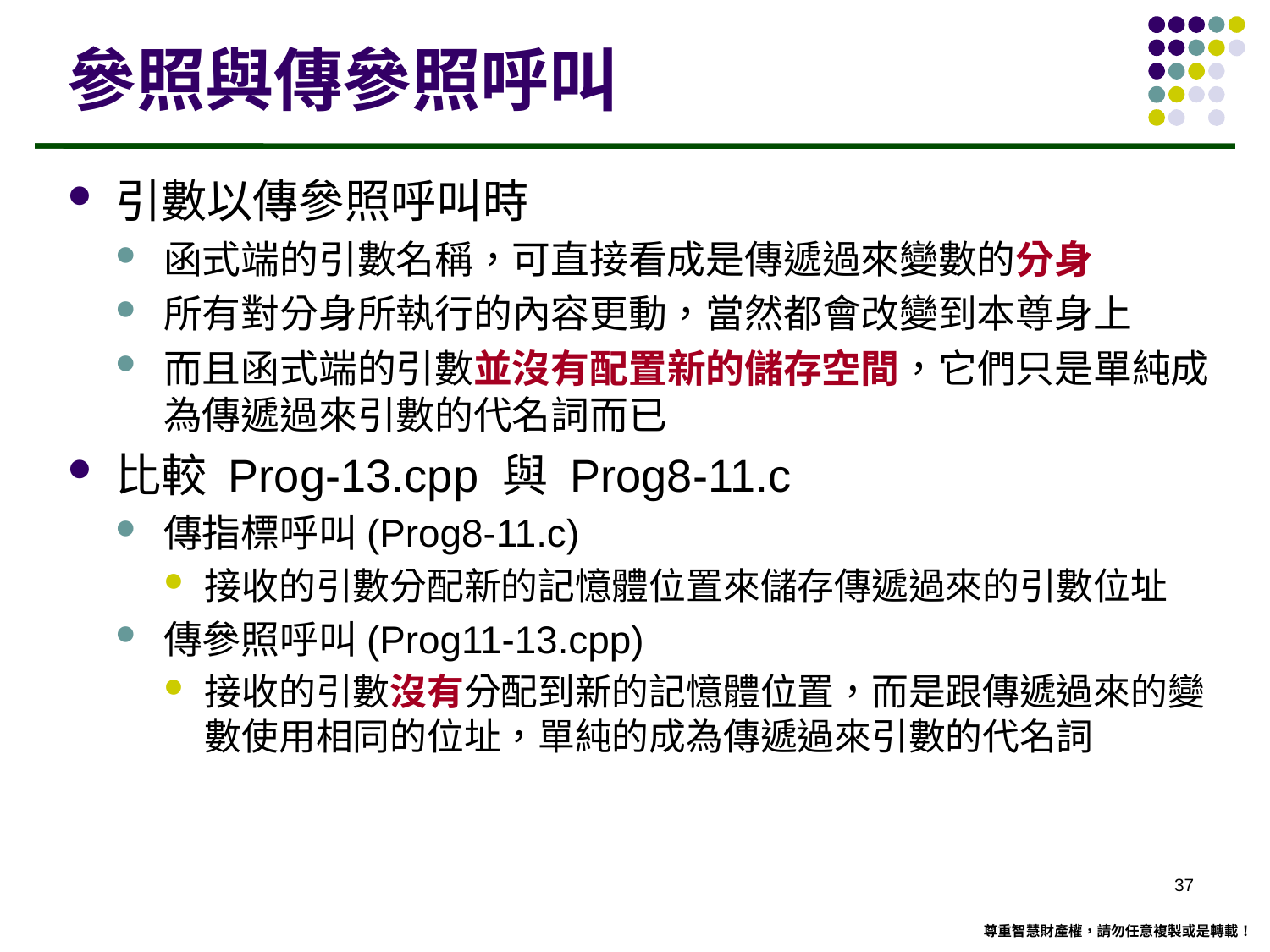

# 參照與傳參照呼叫
引數以傳參照呼叫時
函式端的引數名稱，可直接看成是傳遞過來變數的分身
所有對分身所執行的內容更動，當然都會改變到本尊身上
而且函式端的引數並沒有配置新的儲存空間，它們只是單純成為傳遞過來引數的代名詞而已
比較 Prog-13.cpp 與 Prog8-11.c
傳指標呼叫(Prog8-11.c)
接收的引數分配新的記憶體位置來儲存傳遞過來的引數位址
傳參照呼叫(Prog11-13.cpp)
接收的引數沒有分配到新的記憶體位置，而是跟傳遞過來的變數使用相同的位址，單純的成為傳遞過來引數的代名詞
37